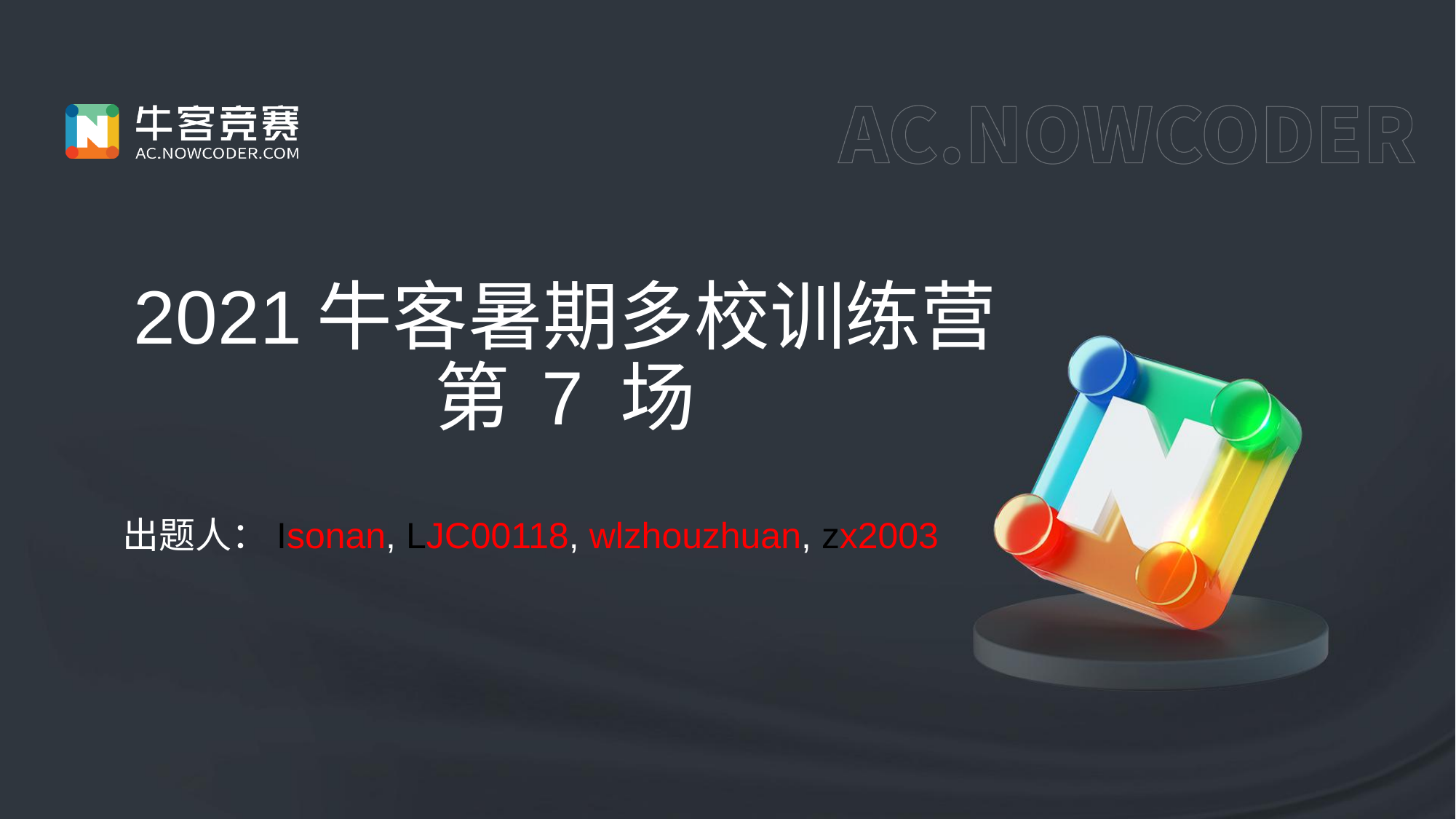

# 2021牛客暑期多校训练营 第 7 场
出题人：Isonan, LJC00118, wlzhouzhuan, zx2003